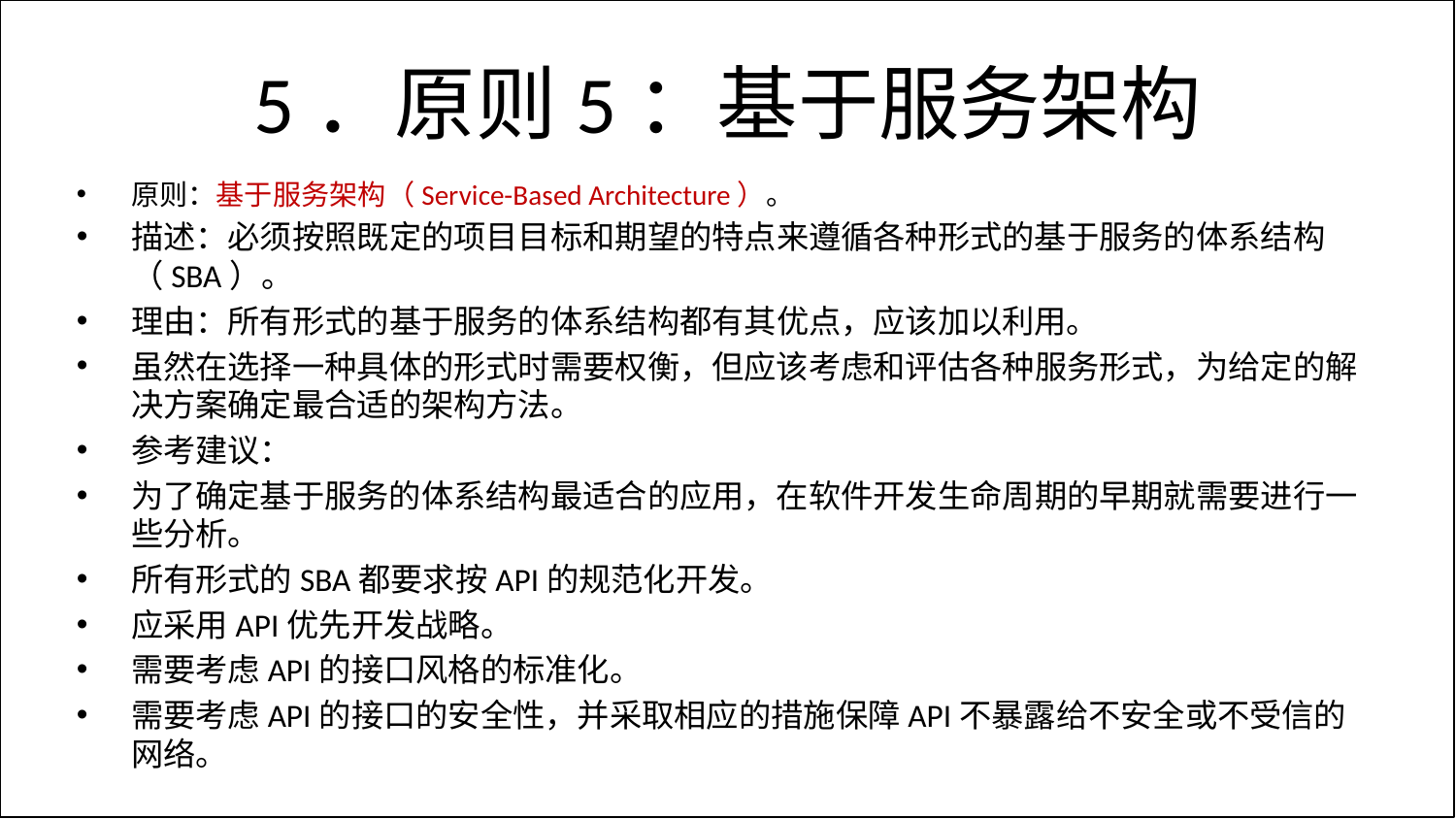

# 5．原则5：基于服务架构
原则：基于服务架构（Service-Based Architecture）。
描述：必须按照既定的项目目标和期望的特点来遵循各种形式的基于服务的体系结构（SBA）。
理由：所有形式的基于服务的体系结构都有其优点，应该加以利用。
虽然在选择一种具体的形式时需要权衡，但应该考虑和评估各种服务形式，为给定的解决方案确定最合适的架构方法。
参考建议：
为了确定基于服务的体系结构最适合的应用，在软件开发生命周期的早期就需要进行一些分析。
所有形式的SBA都要求按API的规范化开发。
应采用API优先开发战略。
需要考虑API的接口风格的标准化。
需要考虑API的接口的安全性，并采取相应的措施保障API不暴露给不安全或不受信的网络。